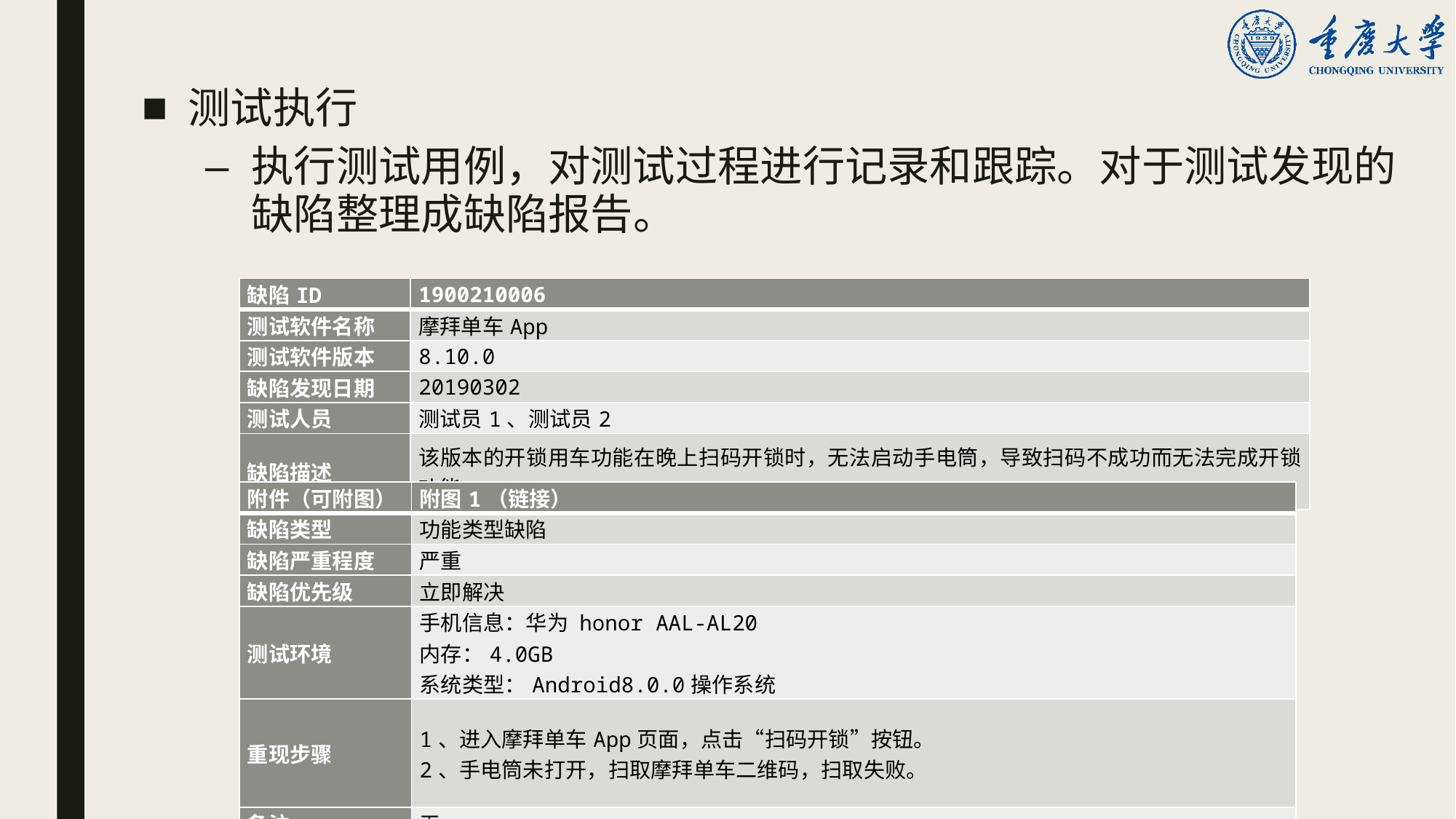

测试执行
执行测试用例，对测试过程进行记录和跟踪。对于测试发现的缺陷整理成缺陷报告。

| 缺陷ID | 1900210006 |
| --- | --- |
| 测试软件名称 | 摩拜单车App |
| 测试软件版本 | 8.10.0 |
| 缺陷发现日期 | 20190302 |
| 测试人员 | 测试员1、测试员2 |
| 缺陷描述 | 该版本的开锁用车功能在晚上扫码开锁时，无法启动手电筒，导致扫码不成功而无法完成开锁功能。 |
| 附件（可附图） | 附图1（链接） |
| --- | --- |
| 缺陷类型 | 功能类型缺陷 |
| 缺陷严重程度 | 严重 |
| 缺陷优先级 | 立即解决 |
| 测试环境 | 手机信息：华为 honor AAL-AL20 内存：4.0GB 系统类型：Android8.0.0操作系统 |
| 重现步骤 | 1、进入摩拜单车App页面，点击“扫码开锁”按钮。 2、手电筒未打开，扫取摩拜单车二维码，扫取失败。 |
| 备注 | 无 |